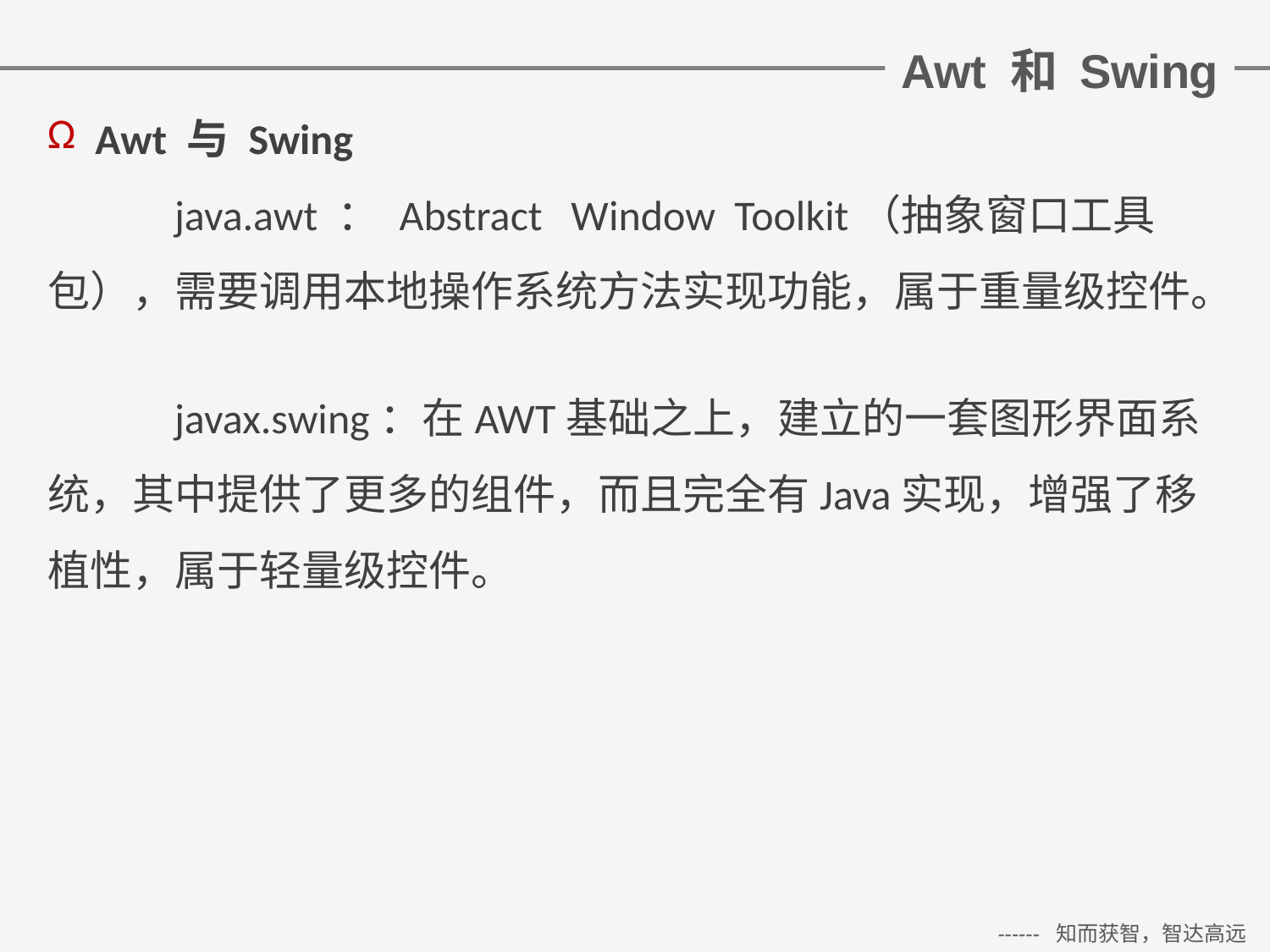

# Awt 和 Swing
Awt 与 Swing
	java.awt ： Abstract   Window  Toolkit（抽象窗口工具包），需要调用本地操作系统方法实现功能，属于重量级控件。

	javax.swing：在AWT基础之上，建立的一套图形界面系统，其中提供了更多的组件，而且完全有Java实现，增强了移植性，属于轻量级控件。